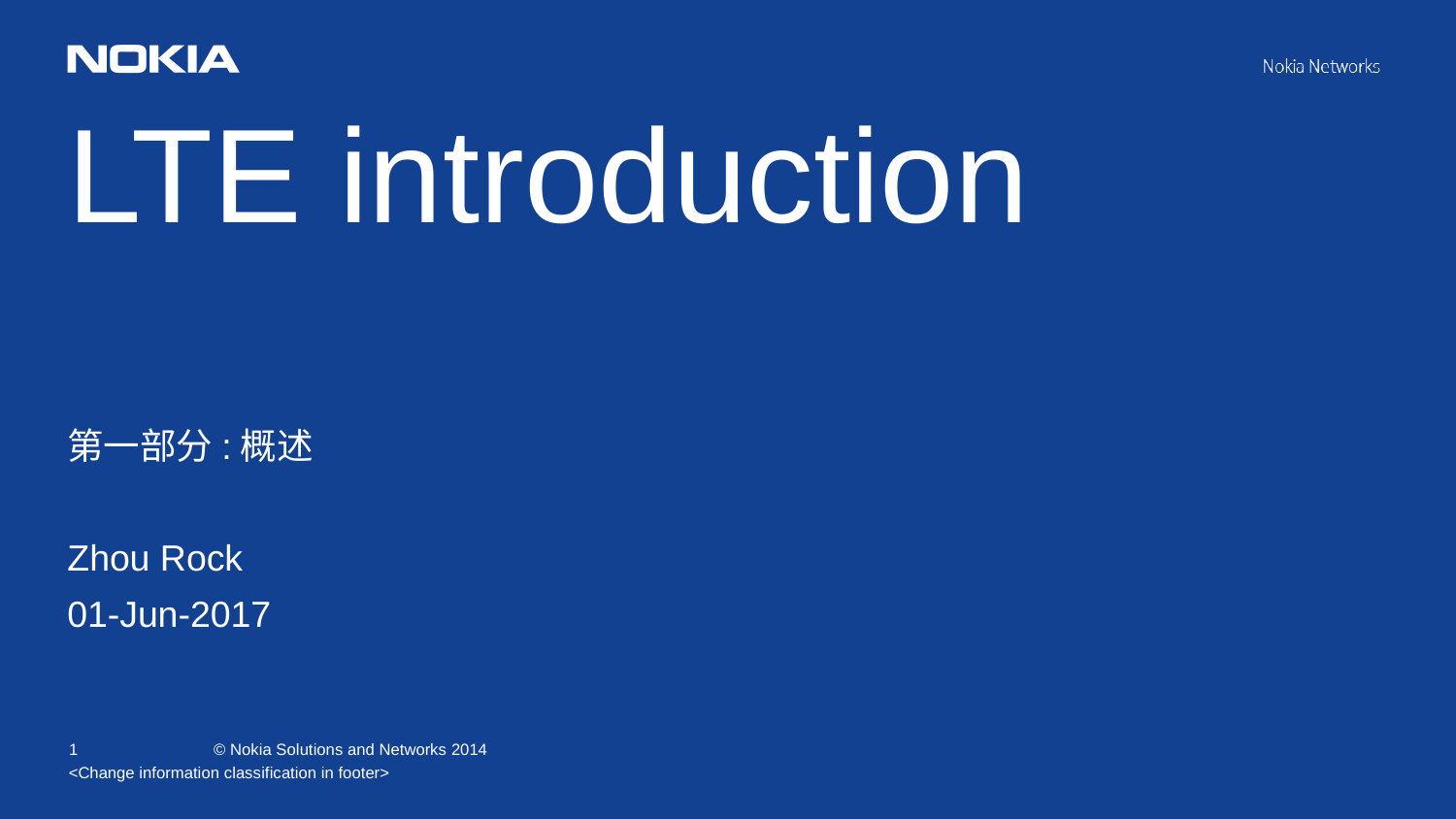

LTE introduction
第一部分:概述

Zhou Rock
01-Jun-2017
<Change information classification in footer>